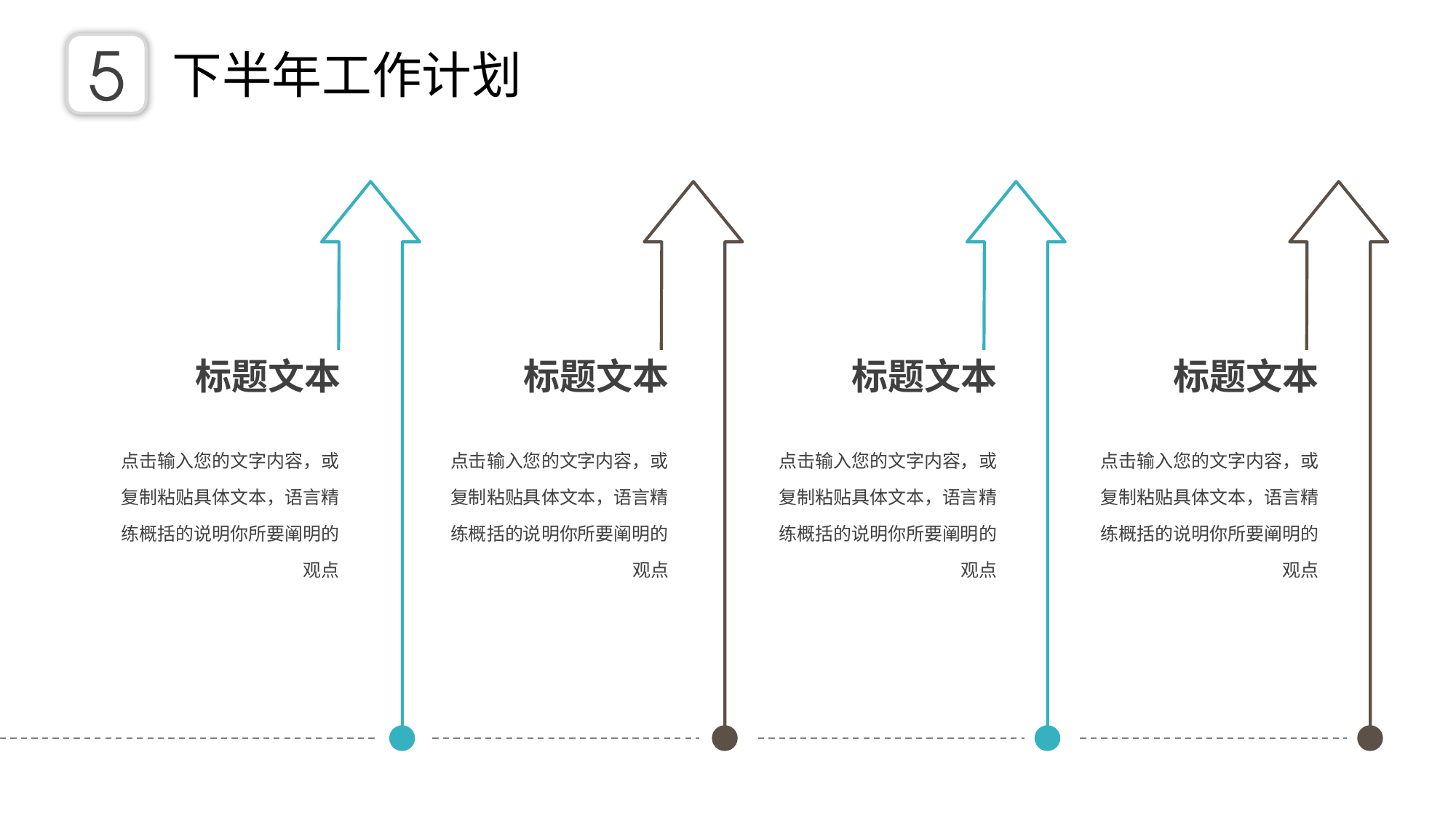

5
下半年工作计划

标题文本
标题文本
标题文本
标题文本
点击输入您的文字内容，或复制粘贴具体文本，语言精练概括的说明你所要阐明的观点
点击输入您的文字内容，或复制粘贴具体文本，语言精练概括的说明你所要阐明的观点
点击输入您的文字内容，或复制粘贴具体文本，语言精练概括的说明你所要阐明的观点
点击输入您的文字内容，或复制粘贴具体文本，语言精练概括的说明你所要阐明的观点